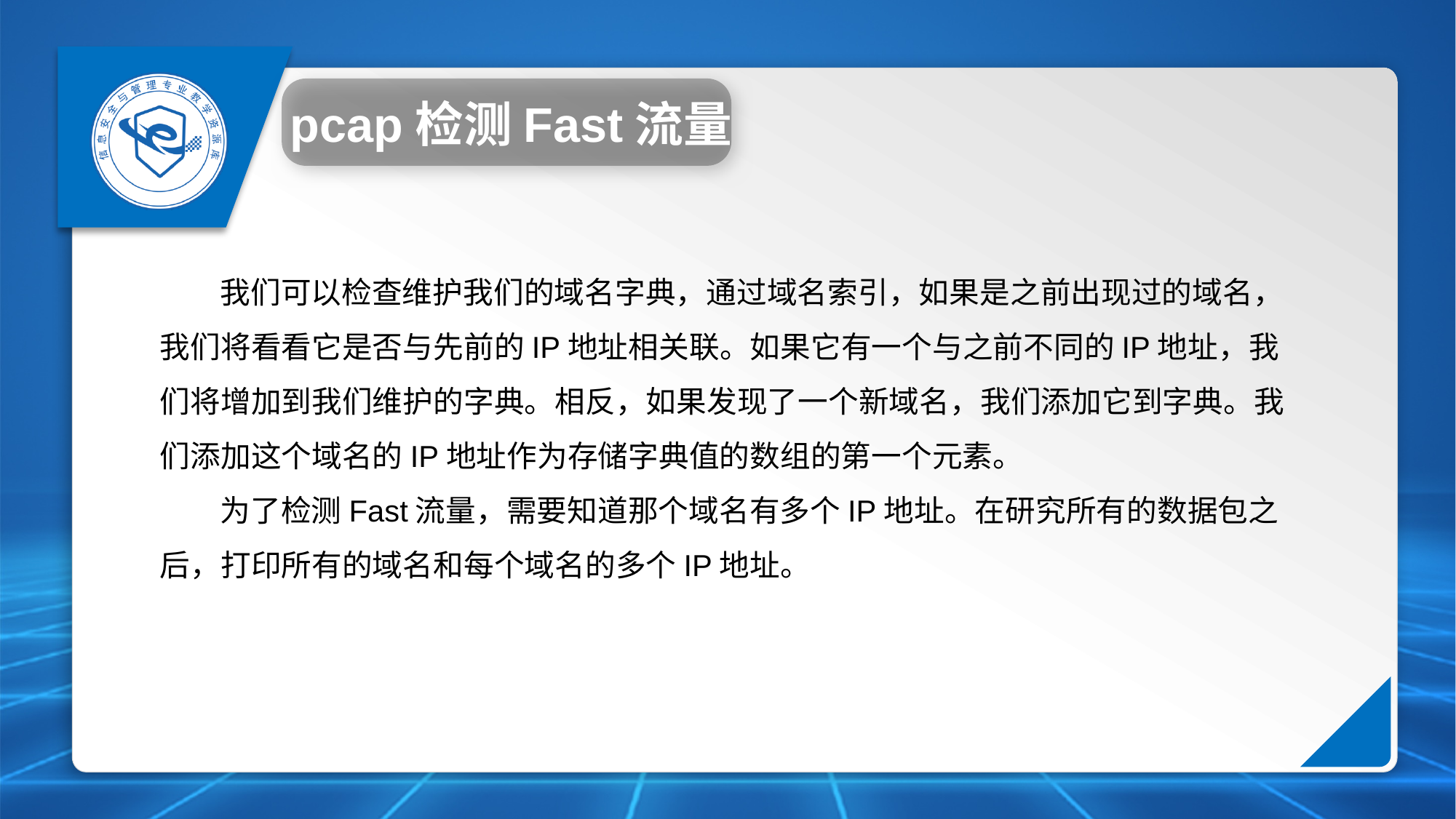

pcap检测Fast流量
我们可以检查维护我们的域名字典，通过域名索引，如果是之前出现过的域名，我们将看看它是否与先前的IP地址相关联。如果它有一个与之前不同的IP地址，我们将增加到我们维护的字典。相反，如果发现了一个新域名，我们添加它到字典。我们添加这个域名的IP地址作为存储字典值的数组的第一个元素。
为了检测Fast流量，需要知道那个域名有多个IP地址。在研究所有的数据包之后，打印所有的域名和每个域名的多个IP地址。